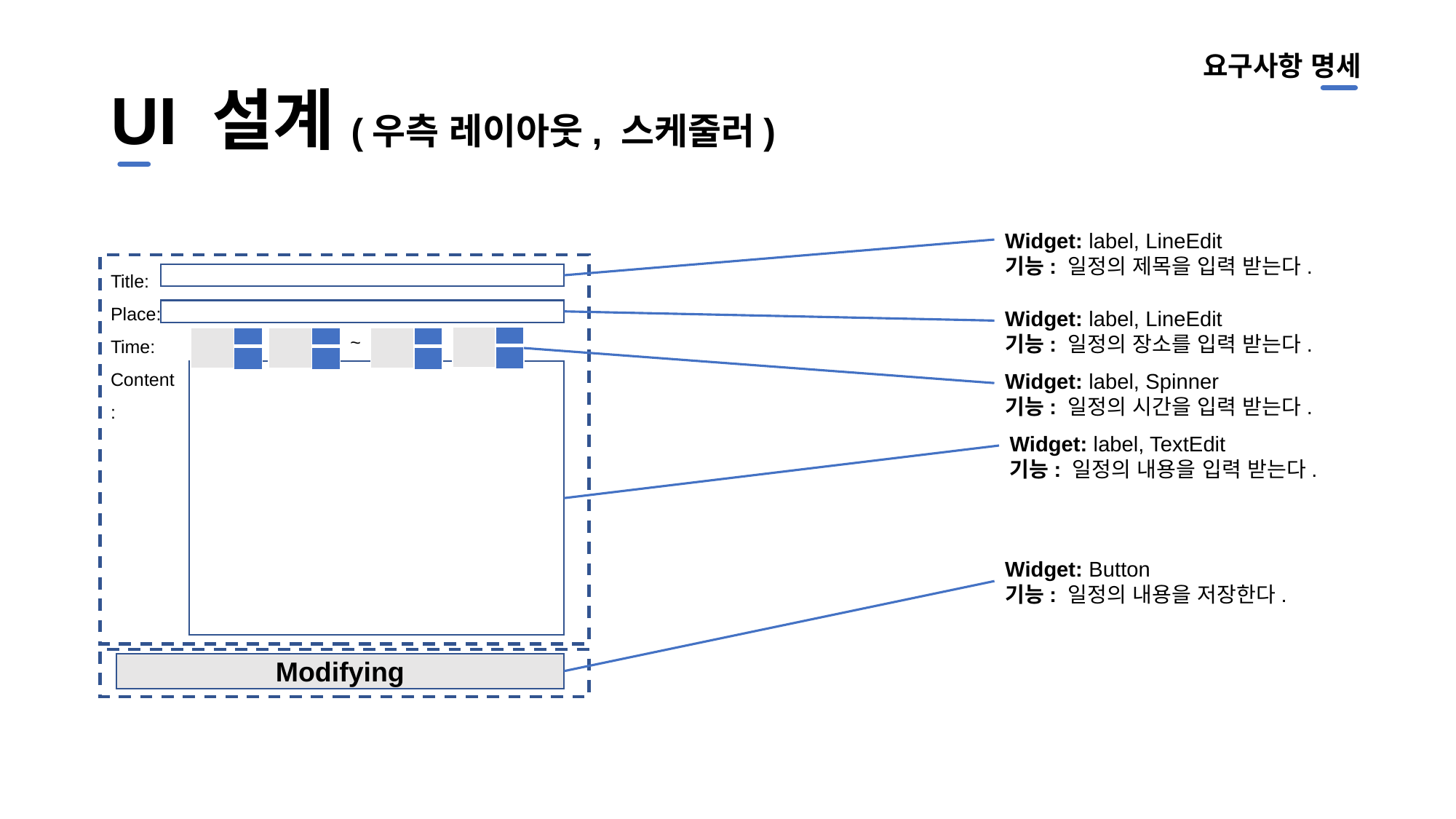

# UI 설계(우측 레이아웃, 스케줄러)
요구사항 명세
Widget: label, LineEdit
기능: 일정의 제목을 입력 받는다.
Title:
Place:
Time:
Content:

Widget: label, LineEdit
기능: 일정의 장소를 입력 받는다.
~
|  |  |
| --- | --- |
|  |  |
|  |  |
| --- | --- |
|  |  |
|  |  |
| --- | --- |
|  |  |
|  |  |
| --- | --- |
|  |  |

Widget: label, Spinner
기능: 일정의 시간을 입력 받는다.
Widget: label, TextEdit
기능: 일정의 내용을 입력 받는다.
Widget: Button
기능: 일정의 내용을 저장한다.

Modifying